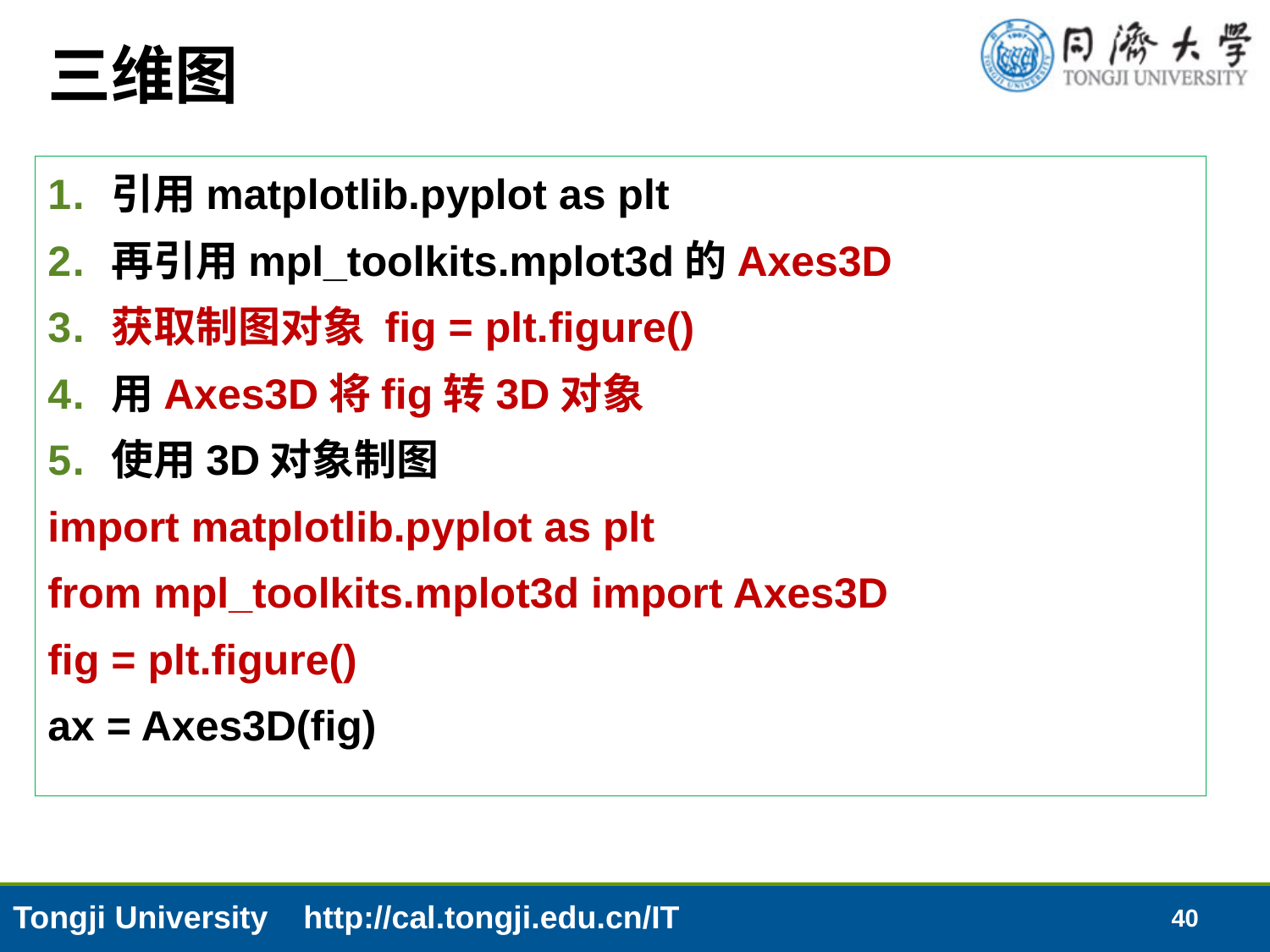

# 三维图
引用matplotlib.pyplot as plt
再引用mpl_toolkits.mplot3d的Axes3D
获取制图对象 fig = plt.figure()
用Axes3D将fig转3D对象
使用3D对象制图
import matplotlib.pyplot as plt
from mpl_toolkits.mplot3d import Axes3D
fig = plt.figure()
ax = Axes3D(fig)